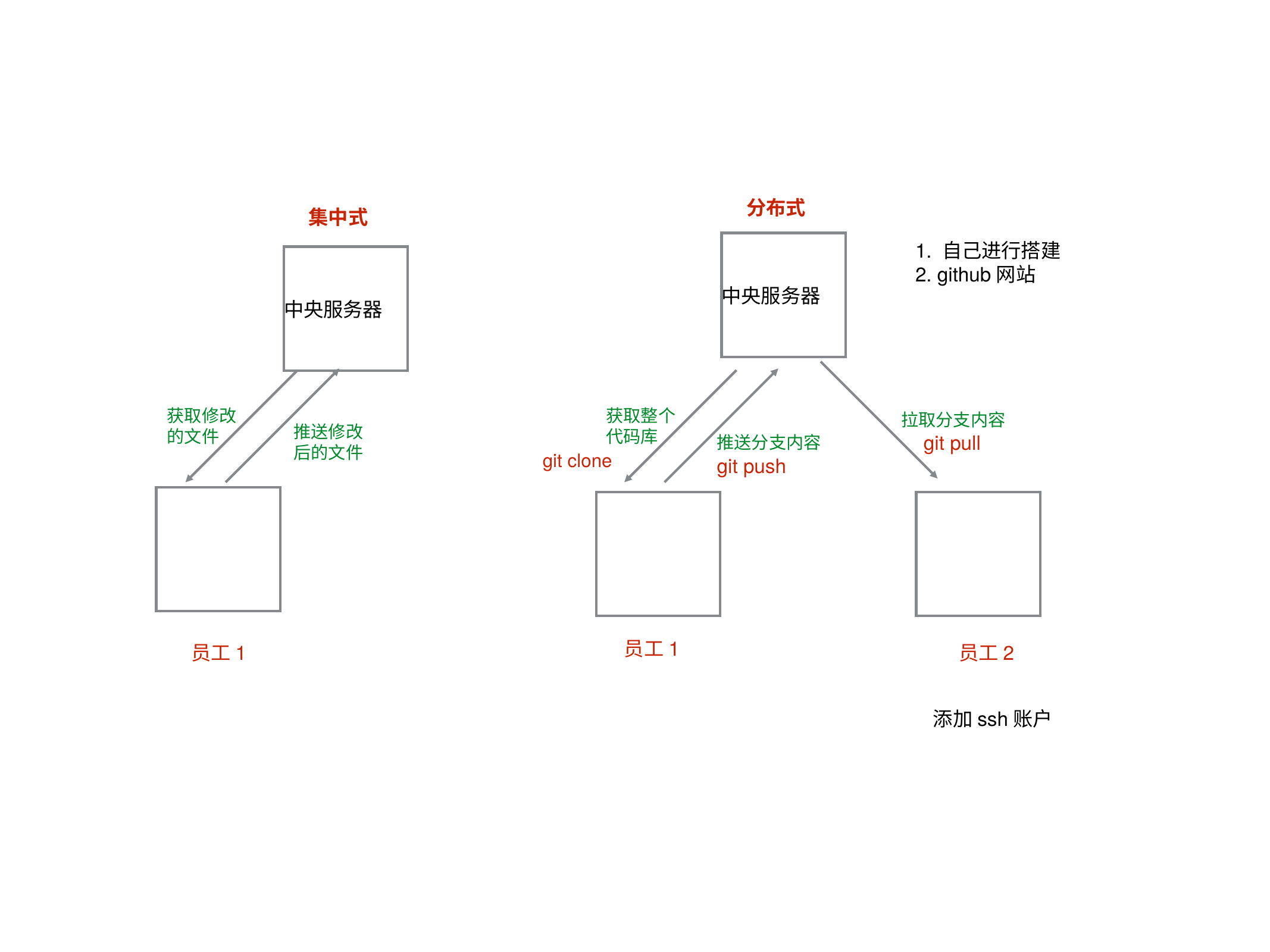

分布式
集中式
1. 自己进行搭建
2. github网站

中央服务器
中央服务器

获取修改
的文件
获取整个
代码库
拉取分支内容
推送修改
后的文件
推送分支内容
git pull
git clone
git push

员工1
员工1
员工2
添加ssh账户